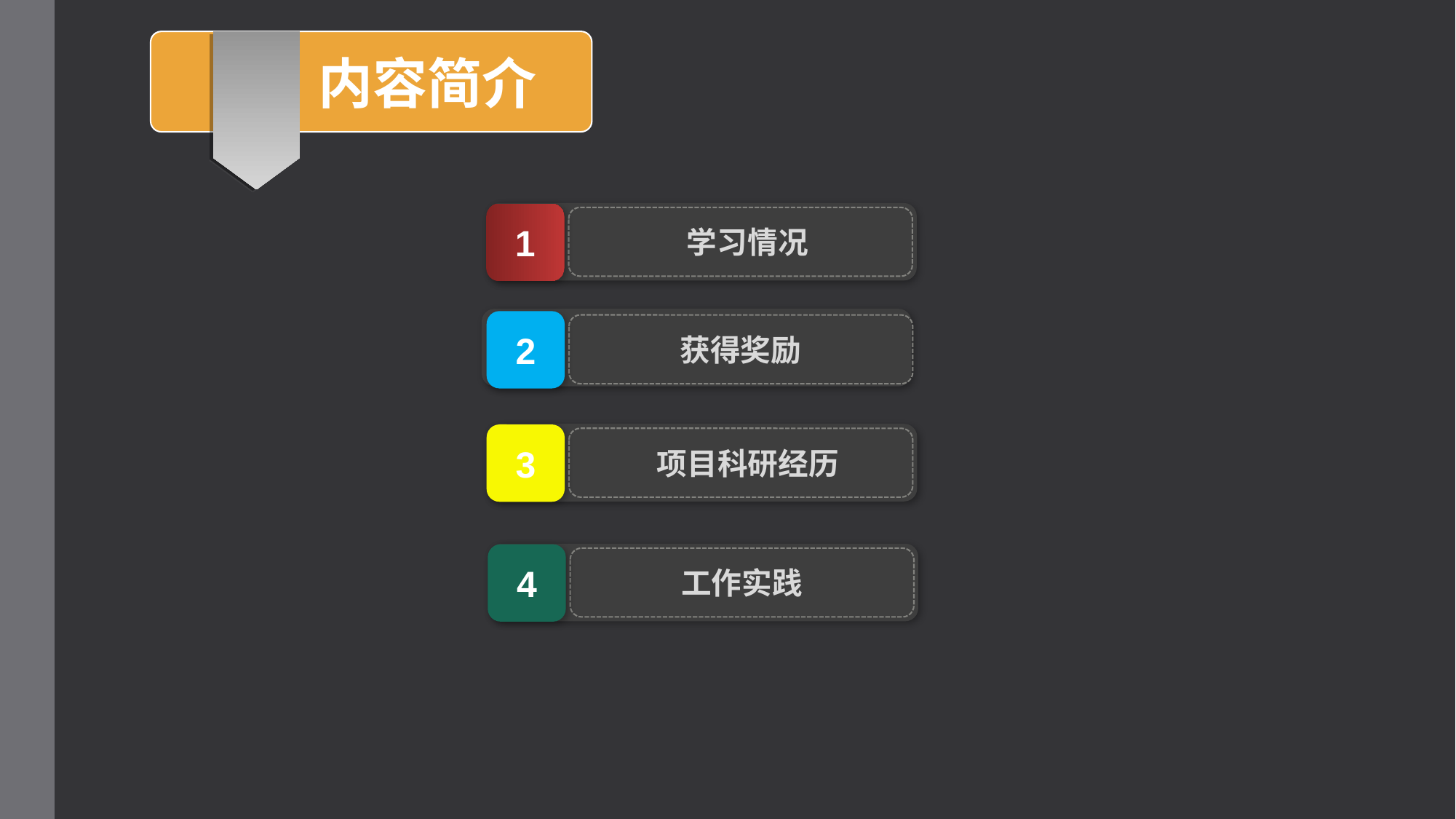

内容简介

1
 学习情况

2
获得奖励

3
 项目科研经历

4
工作实践